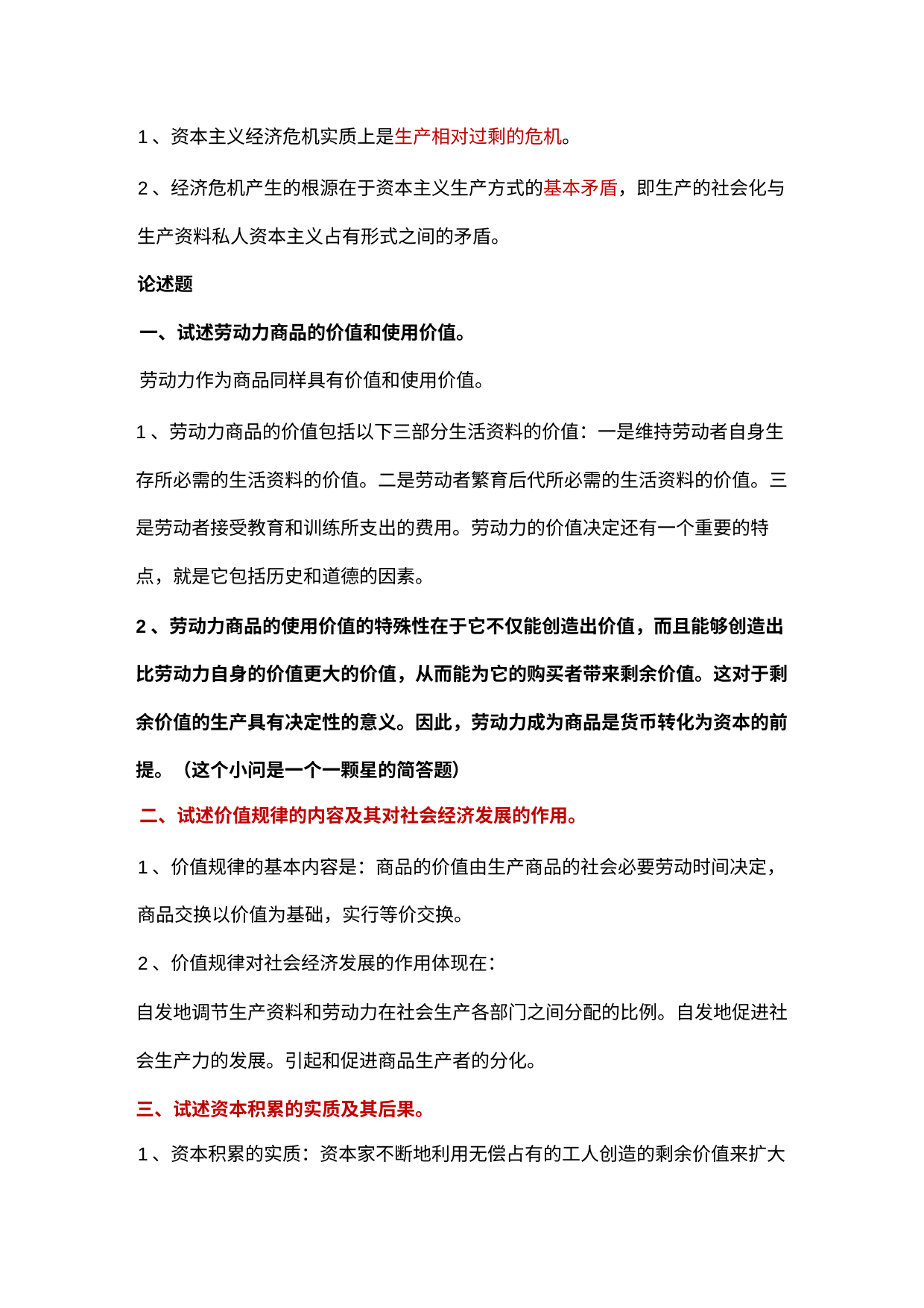

1、资本主义经济危机实质上是生产相对过剩的危机。
2、经济危机产生的根源在于资本主义生产方式的基本矛盾，即生产的社会化与

生产资料私人资本主义占有形式之间的矛盾。

论述题
一、试述劳动力商品的价值和使用价值。

劳动力作为商品同样具有价值和使用价值。
1、劳动力商品的价值包括以下三部分生活资料的价值：一是维持劳动者自身生

存所必需的生活资料的价值。二是劳动者繁育后代所必需的生活资料的价值。三

是劳动者接受教育和训练所支出的费用。劳动力的价值决定还有一个重要的特

点，就是它包括历史和道德的因素。
2、劳动力商品的使用价值的特殊性在于它不仅能创造出价值，而且能够创造出

比劳动力自身的价值更大的价值，从而能为它的购买者带来剩余价值。这对于剩

余价值的生产具有决定性的意义。因此，劳动力成为商品是货币转化为资本的前

提。（这个小问是一个一颗星的简答题）
二、试述价值规律的内容及其对社会经济发展的作用。
1、价值规律的基本内容是：商品的价值由生产商品的社会必要劳动时间决定，

商品交换以价值为基础，实行等价交换。

2、价值规律对社会经济发展的作用体现在：
自发地调节生产资料和劳动力在社会生产各部门之间分配的比例。自发地促进社

会生产力的发展。引起和促进商品生产者的分化。

三、试述资本积累的实质及其后果。
1、资本积累的实质：资本家不断地利用无偿占有的工人创造的剩余价值来扩大